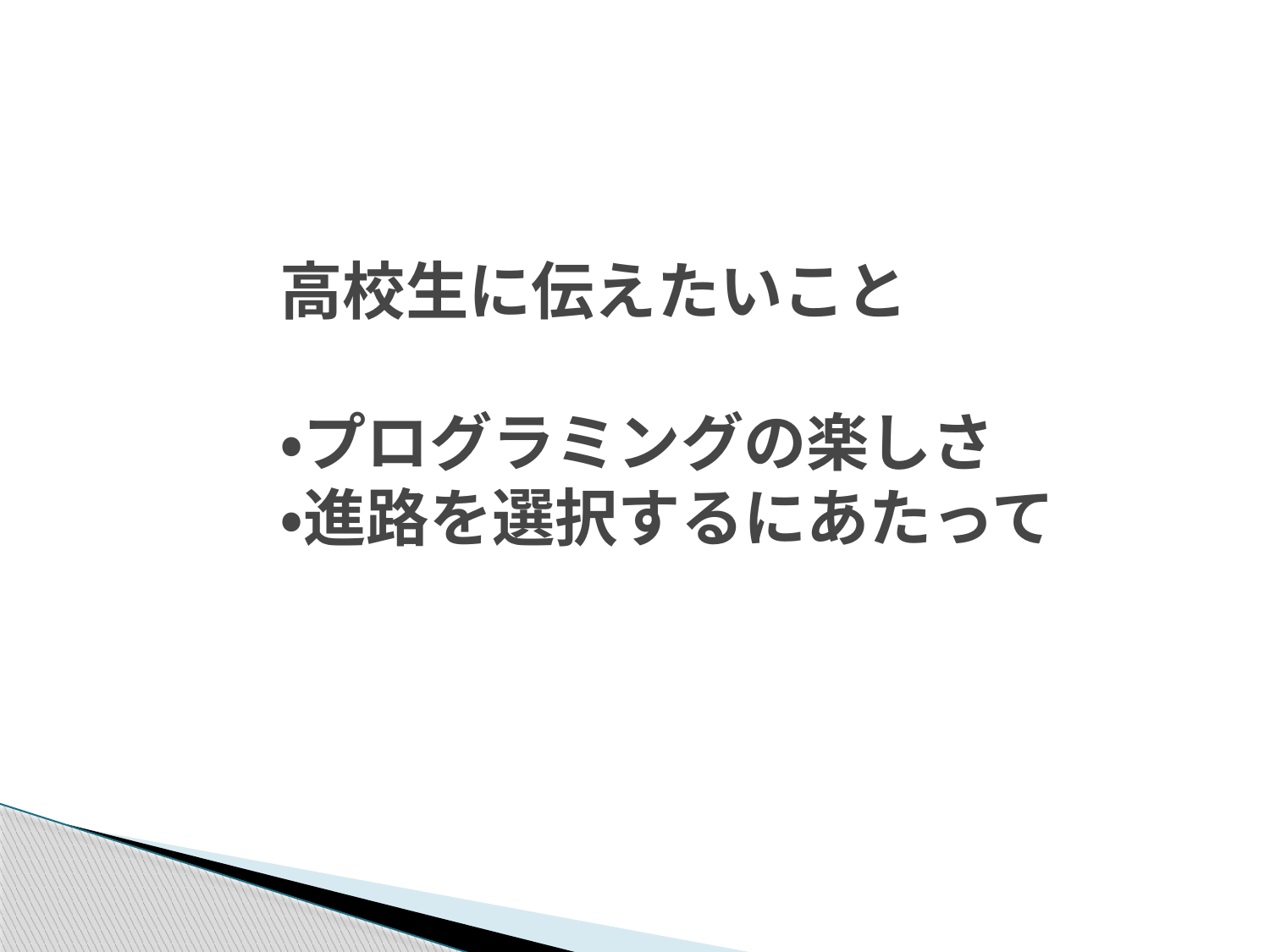

# 高校生に伝えたいこと ・プログラミングの楽しさ ・進路を選択するにあたって